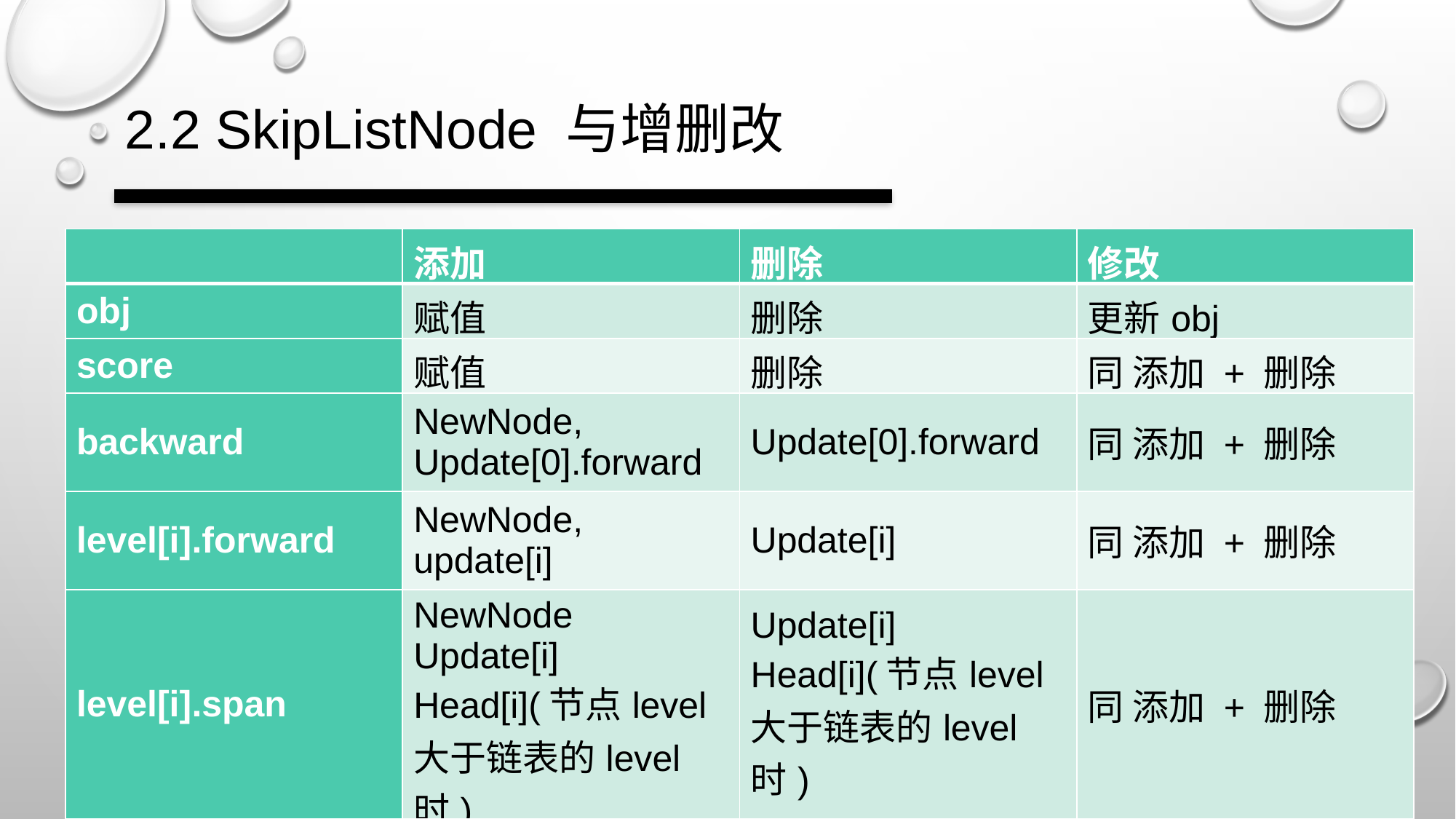

2.2 SkipListNode 与增删改
|  | 添加 | 删除 | 修改 |
| --- | --- | --- | --- |
| obj | 赋值 | 删除 | 更新obj |
| score | 赋值 | 删除 | 同 添加 + 删除 |
| backward | NewNode, Update[0].forward | Update[0].forward | 同 添加 + 删除 |
| level[i].forward | NewNode, update[i] | Update[i] | 同 添加 + 删除 |
| level[i].span | NewNode Update[i] Head[i](节点level大于链表的level时) | Update[i] Head[i](节点level大于链表的level时) | 同 添加 + 删除 |